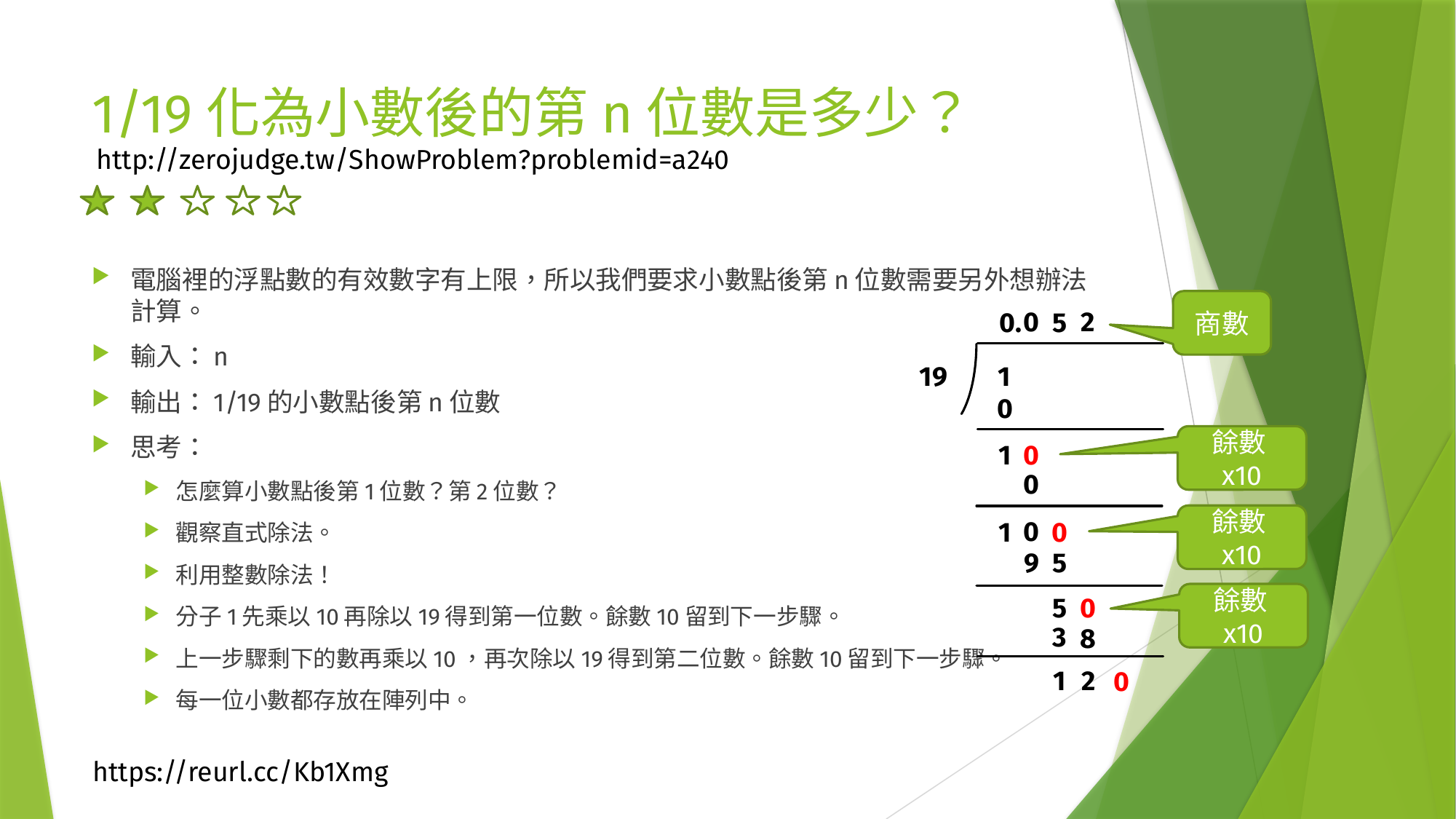

# 1/19化為小數後的第n位數是多少？
http://zerojudge.tw/ShowProblem?problemid=a240

電腦裡的浮點數的有效數字有上限，所以我們要求小數點後第n位數需要另外想辦法計算。
輸入：n
輸出：1/19的小數點後第n位數
思考：
怎麼算小數點後第1位數？第2位數？
觀察直式除法。
利用整數除法！
分子1先乘以10再除以19得到第一位數。餘數10留到下一步驟。
上一步驟剩下的數再乘以10，再次除以19得到第二位數。餘數10留到下一步驟。
每一位小數都存放在陣列中。

商數
2
0
0.
5
19
1
0
餘數x10
1
0
0
餘數x10
0
1
0
9
5
餘數x10
0
5
3
8
1
2
0